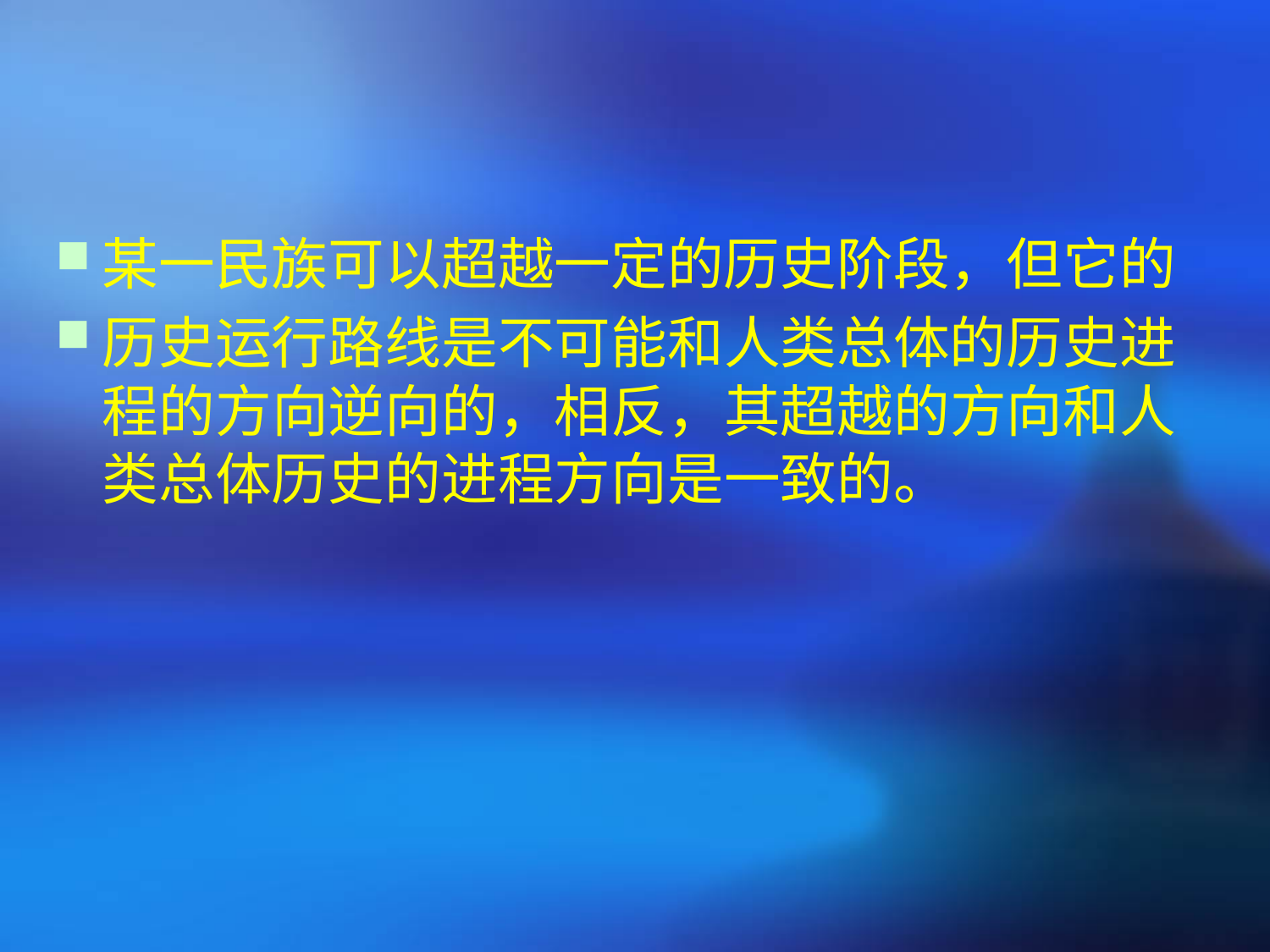

某一民族可以超越一定的历史阶段，但它的
历史运行路线是不可能和人类总体的历史进程的方向逆向的，相反，其超越的方向和人类总体历史的进程方向是一致的。